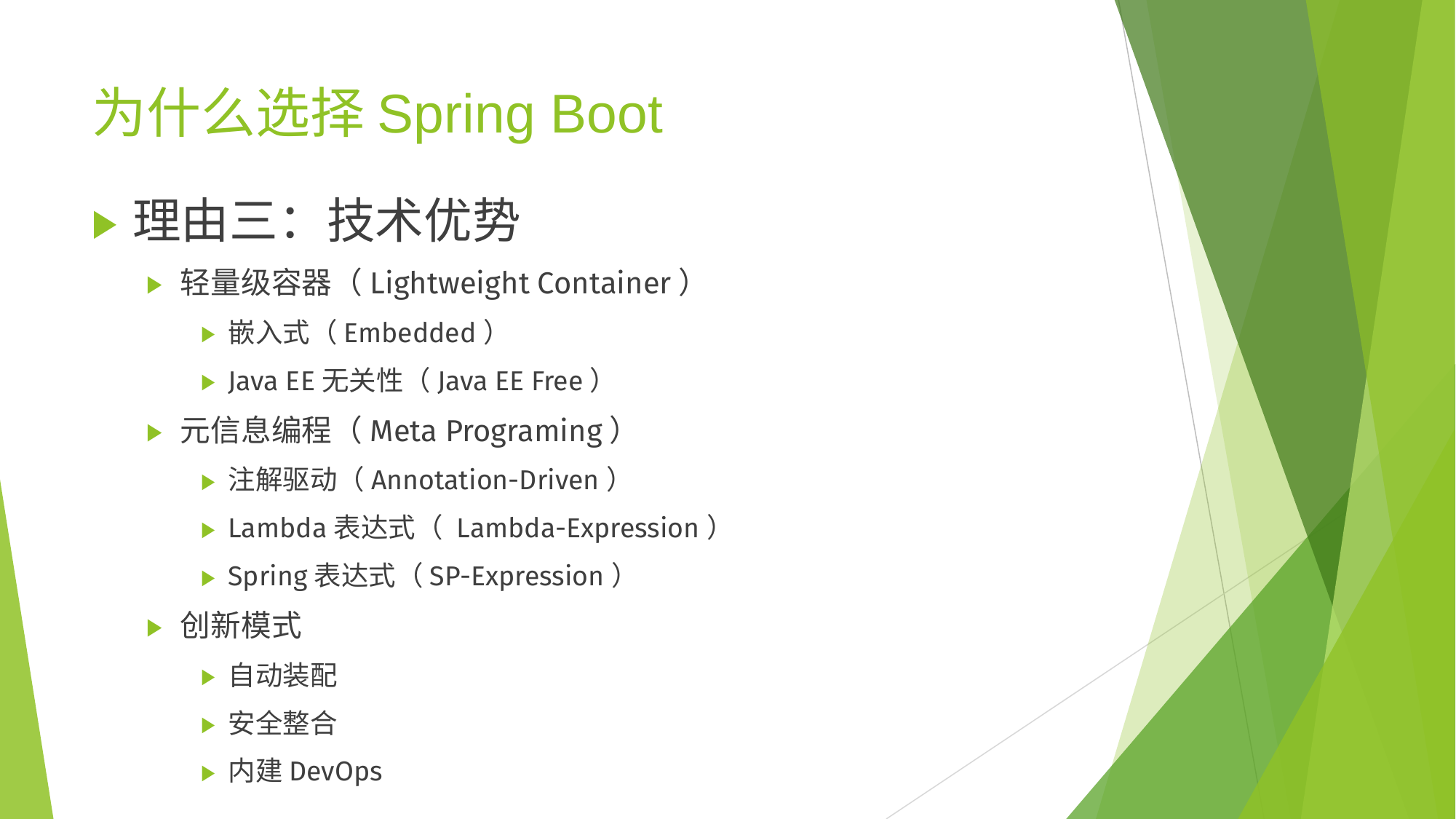

# 为什么选择Spring Boot
理由三：技术优势
轻量级容器（Lightweight Container）
嵌入式（Embedded）
Java EE无关性（Java EE Free）
元信息编程（Meta Programing）
注解驱动（Annotation-Driven）
Lambda表达式（ Lambda-Expression）
Spring表达式（SP-Expression）
创新模式
自动装配
安全整合
内建DevOps